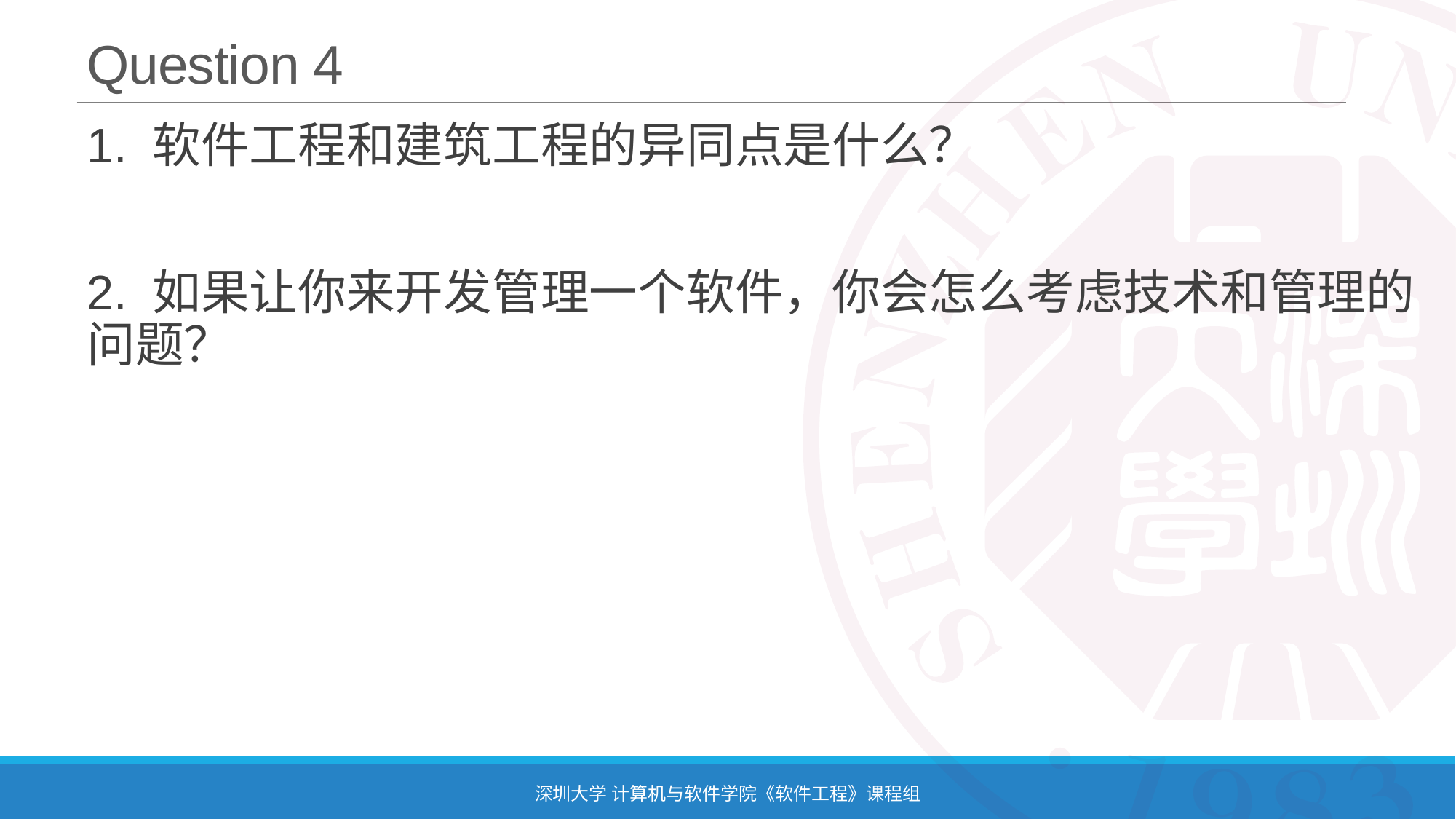

# Question 4
1. 软件工程和建筑工程的异同点是什么？

2. 如果让你来开发管理一个软件，你会怎么考虑技术和管理的问题？
深圳大学 计算机与软件学院《软件工程》课程组
11